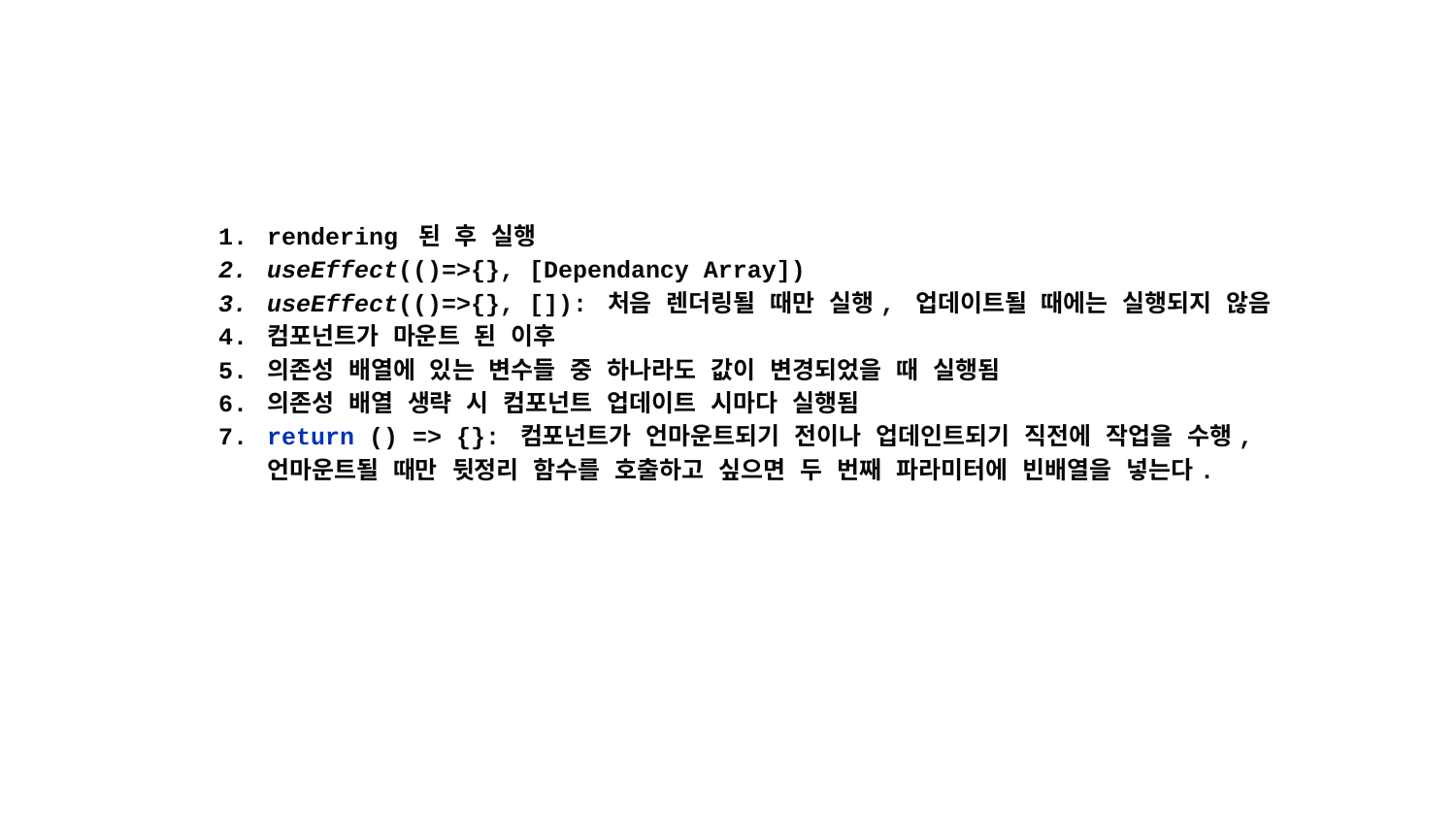

rendering 된 후 실행
useEffect(()=>{}, [Dependancy Array])
useEffect(()=>{}, []): 처음 렌더링될 때만 실행, 업데이트될 때에는 실행되지 않음
컴포넌트가 마운트 된 이후
의존성 배열에 있는 변수들 중 하나라도 값이 변경되었을 때 실행됨
의존성 배열 생략 시 컴포넌트 업데이트 시마다 실행됨
return () => {}: 컴포넌트가 언마운트되기 전이나 업데인트되기 직전에 작업을 수행, 언마운트될 때만 뒷정리 함수를 호출하고 싶으면 두 번째 파라미터에 빈배열을 넣는다.